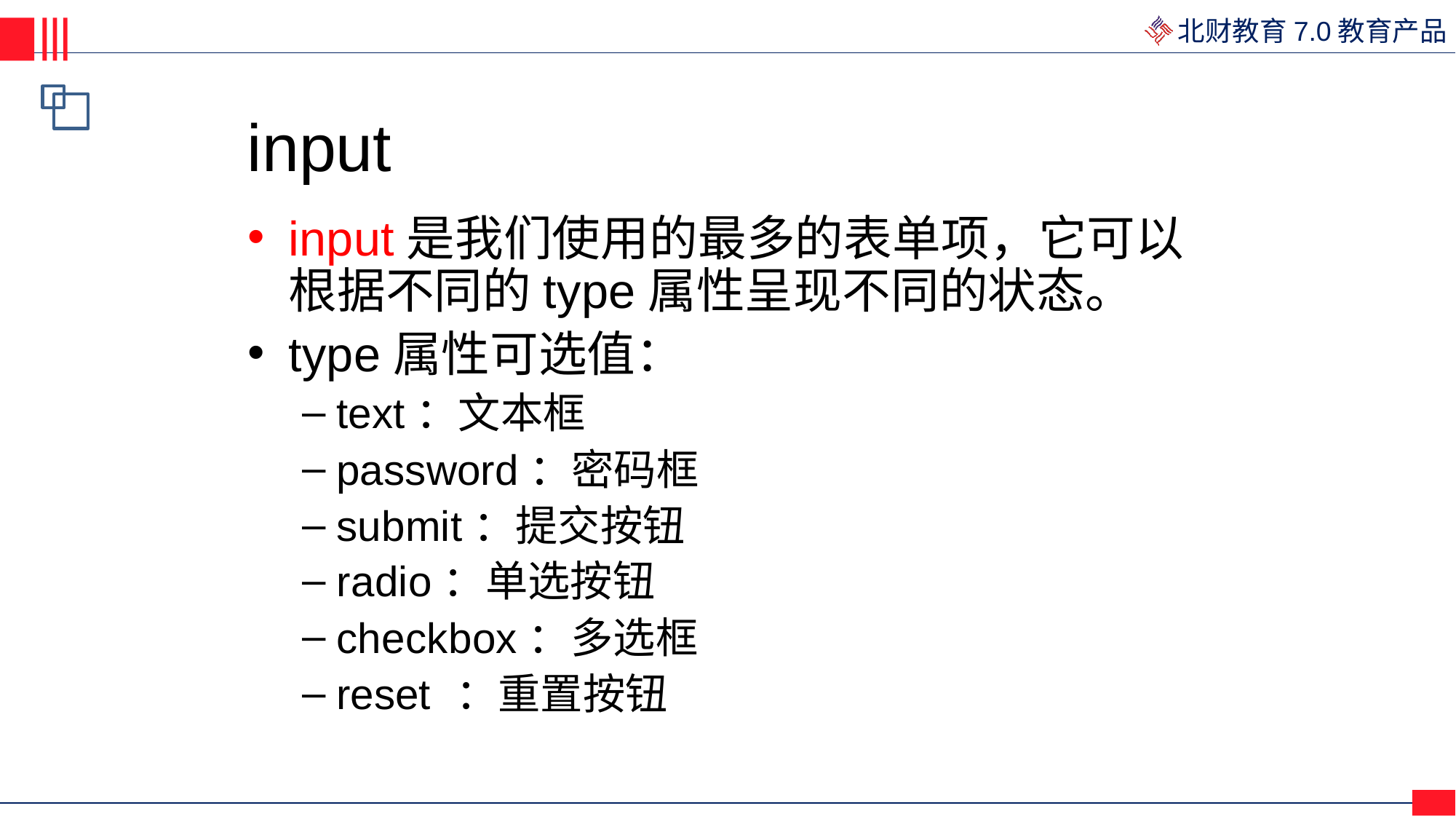

# input
input是我们使用的最多的表单项，它可以 根据不同的type属性呈现不同的状态。
type属性可选值：
text：文本框
password：密码框
submit：提交按钮
radio：单选按钮
checkbox：多选框
reset ：重置按钮